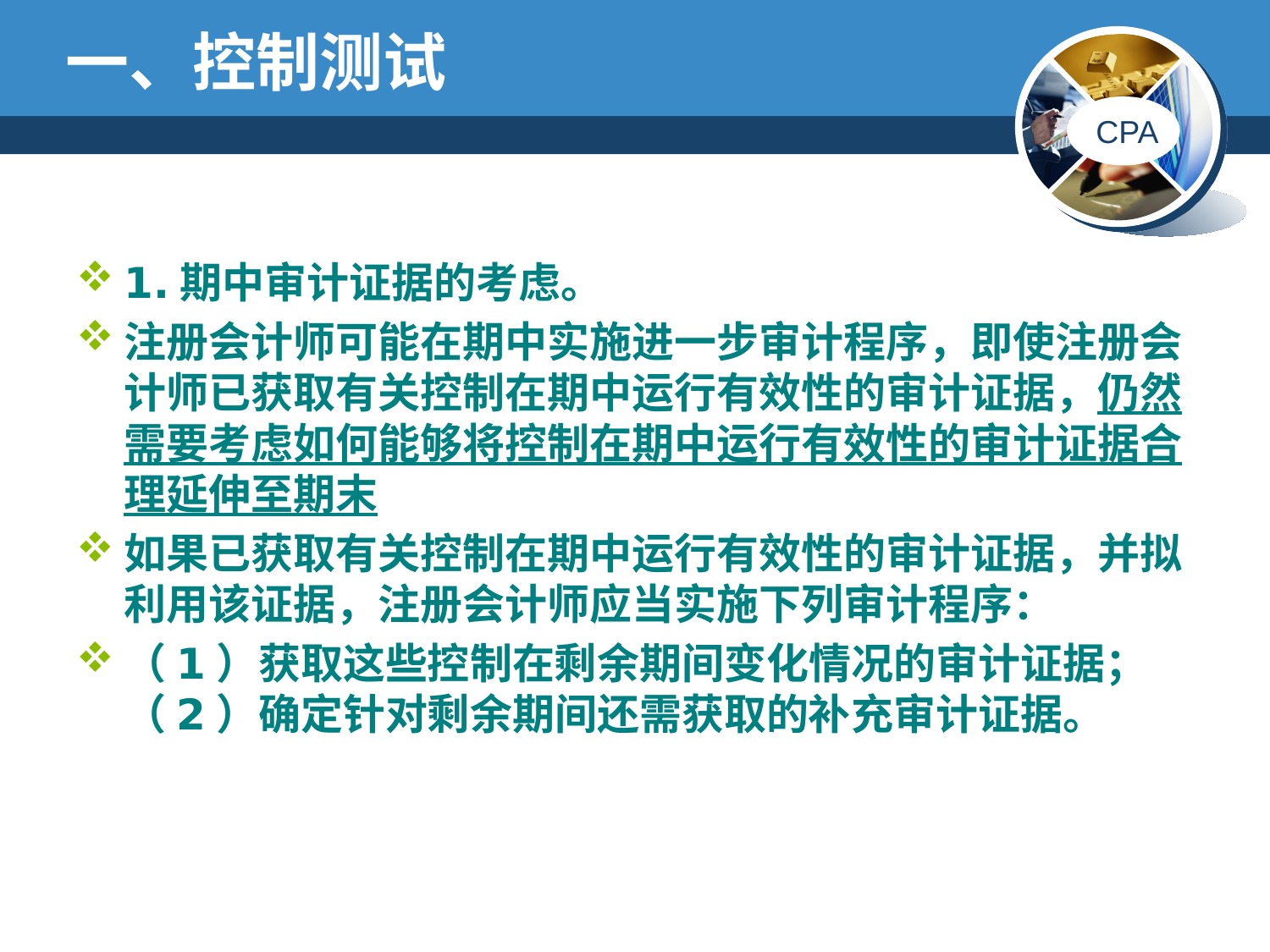

# 一、控制测试
1.期中审计证据的考虑。
注册会计师可能在期中实施进一步审计程序，即使注册会计师已获取有关控制在期中运行有效性的审计证据，仍然需要考虑如何能够将控制在期中运行有效性的审计证据合理延伸至期末
如果已获取有关控制在期中运行有效性的审计证据，并拟利用该证据，注册会计师应当实施下列审计程序：
（1）获取这些控制在剩余期间变化情况的审计证据；（2）确定针对剩余期间还需获取的补充审计证据。